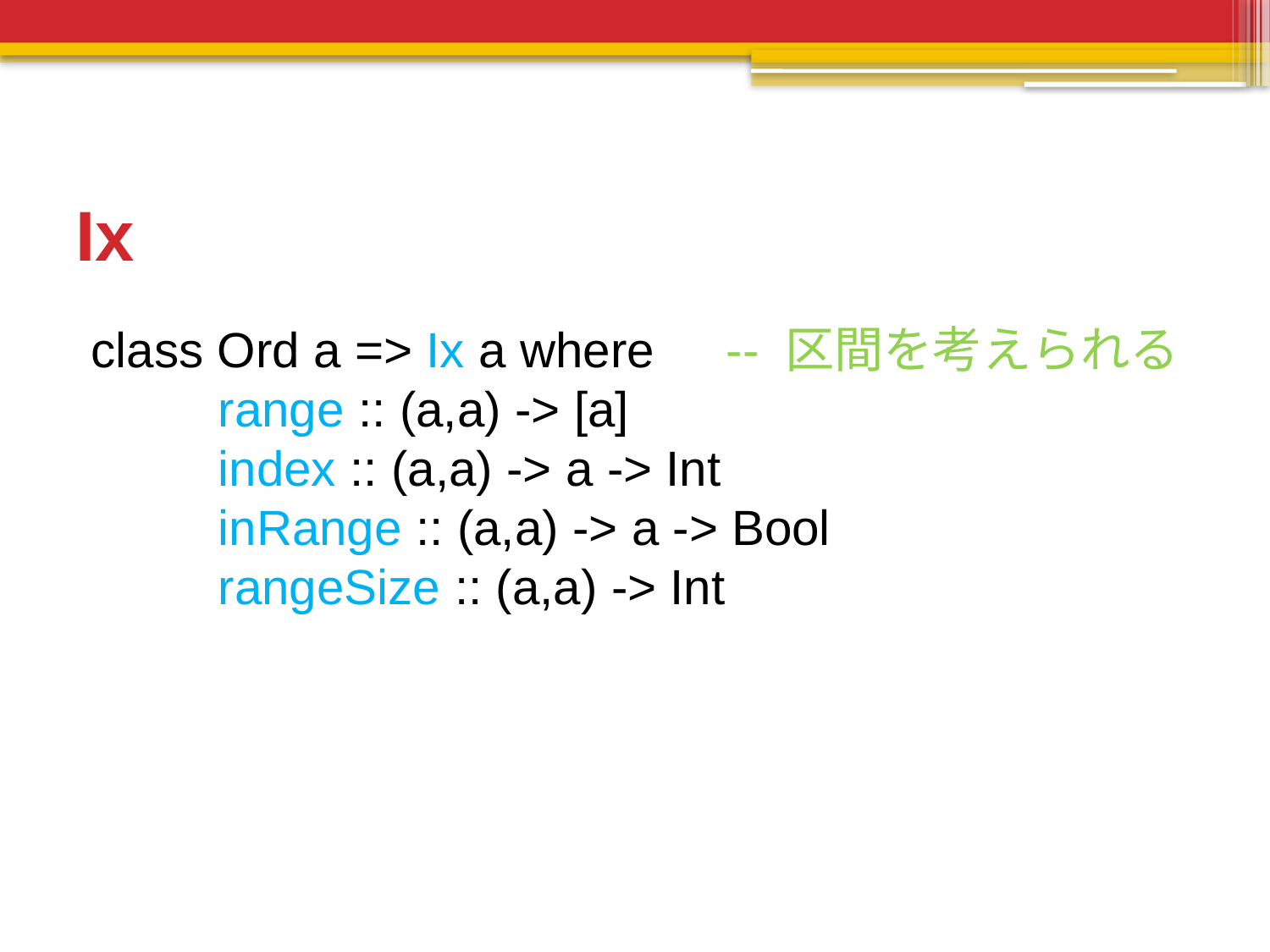

# Ix
class Ord a => Ix a where	-- 区間を考えられる
	range :: (a,a) -> [a]
	index :: (a,a) -> a -> Int
	inRange :: (a,a) -> a -> Bool
	rangeSize :: (a,a) -> Int